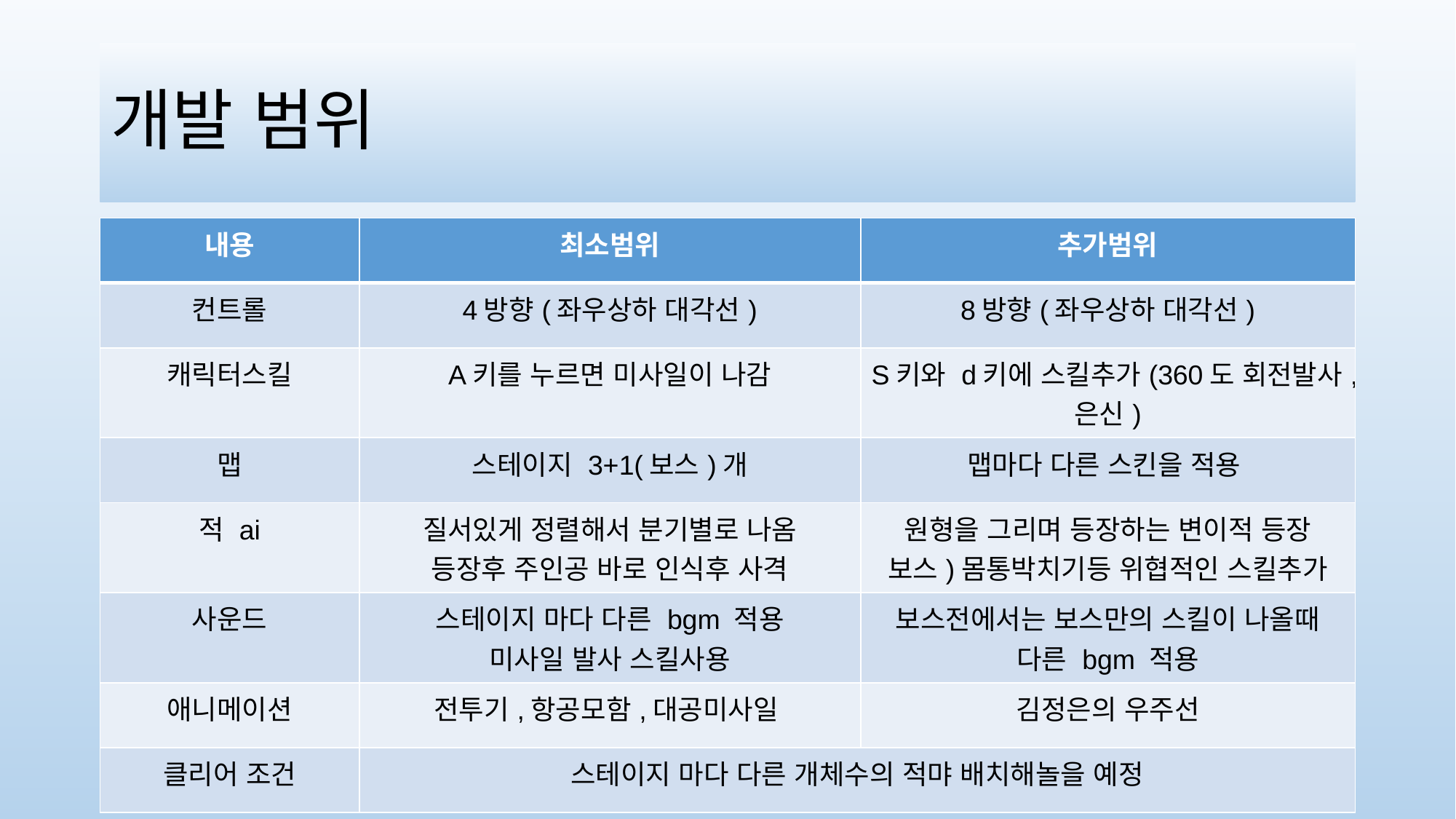

# 개발 범위
| 내용 | 최소범위 | 추가범위 |
| --- | --- | --- |
| 컨트롤 | 4방향(좌우상하 대각선) | 8방향(좌우상하 대각선) |
| 캐릭터스킬 | A키를 누르면 미사일이 나감 | S키와 d키에 스킬추가(360도 회전발사,은신) |
| 맵 | 스테이지 3+1(보스)개 | 맵마다 다른 스킨을 적용 |
| 적 ai | 질서있게 정렬해서 분기별로 나옴 등장후 주인공 바로 인식후 사격 | 원형을 그리며 등장하는 변이적 등장 보스)몸통박치기등 위협적인 스킬추가 |
| 사운드 | 스테이지 마다 다른 bgm 적용 미사일 발사 스킬사용 | 보스전에서는 보스만의 스킬이 나올때 다른 bgm 적용 |
| 애니메이션 | 전투기,항공모함,대공미사일 | 김정은의 우주선 |
| 클리어 조건 | 스테이지 마다 다른 개체수의 적먀 배치해놀을 예정 |  |